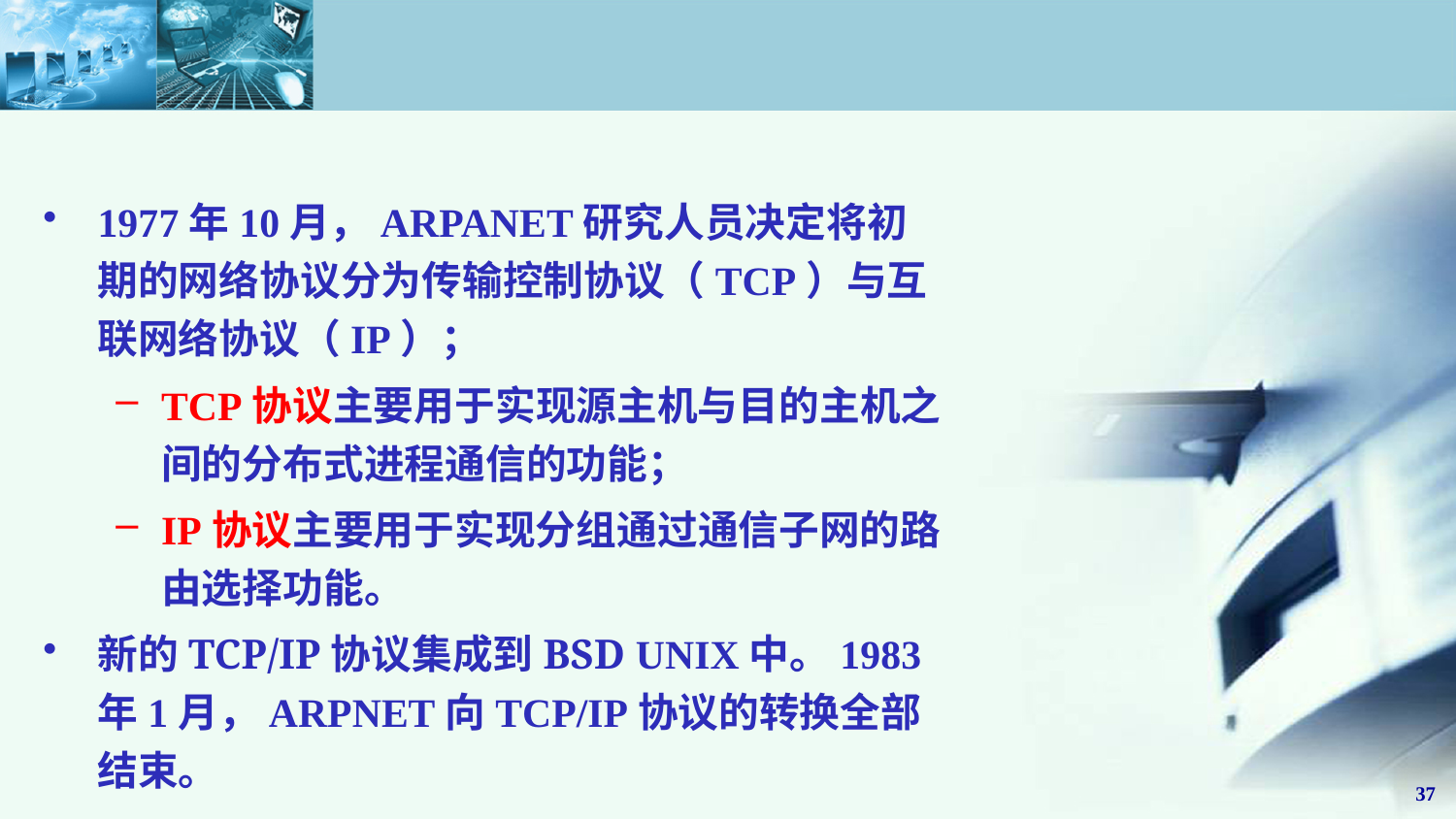

1977年10月，ARPANET研究人员决定将初期的网络协议分为传输控制协议（TCP）与互联网络协议（IP）；
TCP协议主要用于实现源主机与目的主机之间的分布式进程通信的功能；
IP协议主要用于实现分组通过通信子网的路由选择功能。
新的TCP/IP协议集成到BSD UNIX中。1983年1月，ARPNET向TCP/IP协议的转换全部结束。
37